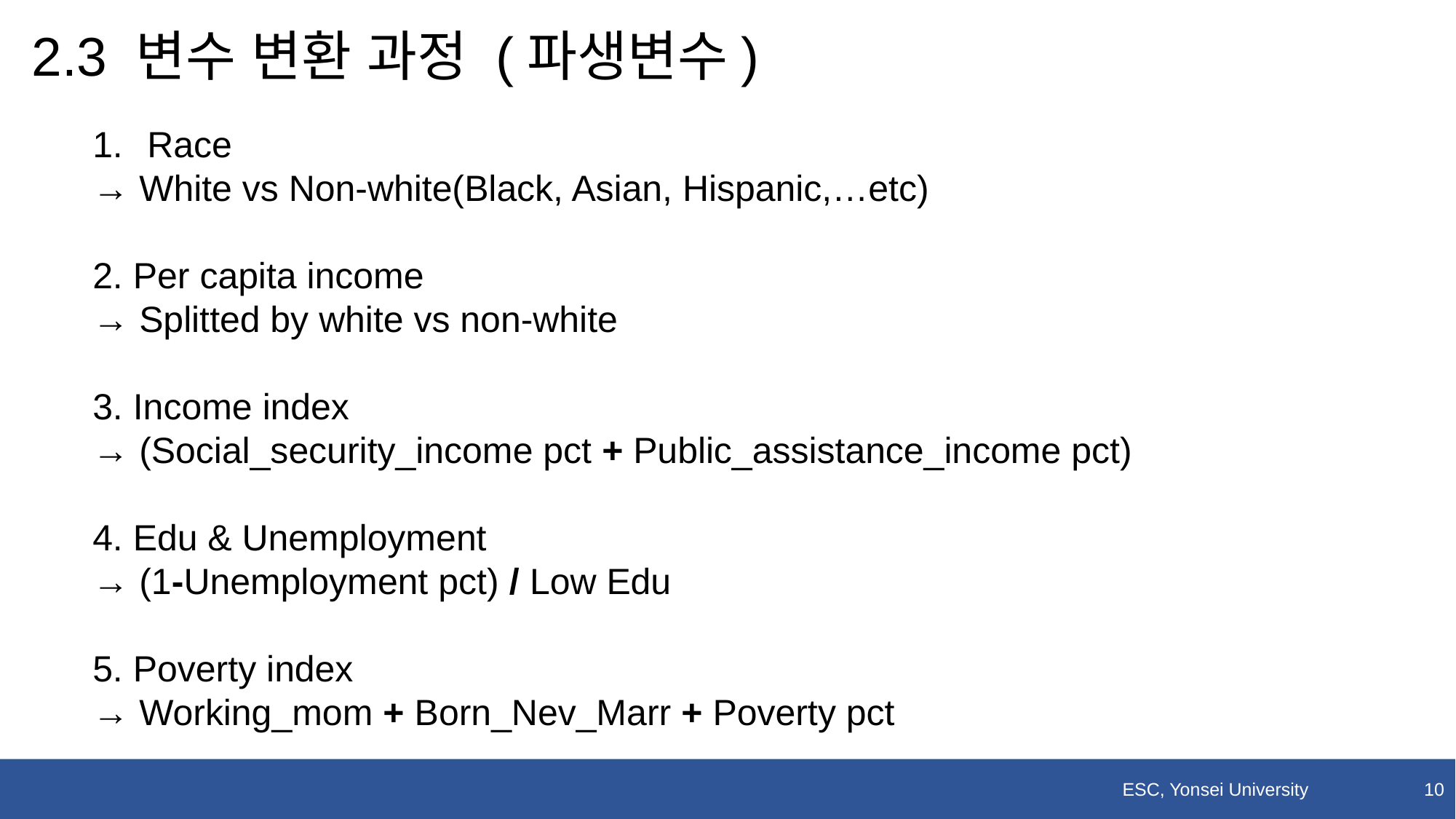

# 2.3 변수 변환 과정 (파생변수)
Race
→ White vs Non-white(Black, Asian, Hispanic,…etc)

2. Per capita income
→ Splitted by white vs non-white

3. Income index
→ (Social_security_income pct + Public_assistance_income pct)

4. Edu & Unemployment
→ (1-Unemployment pct) / Low Edu

5. Poverty index
→ Working_mom + Born_Nev_Marr + Poverty pct
ESC, Yonsei University
10